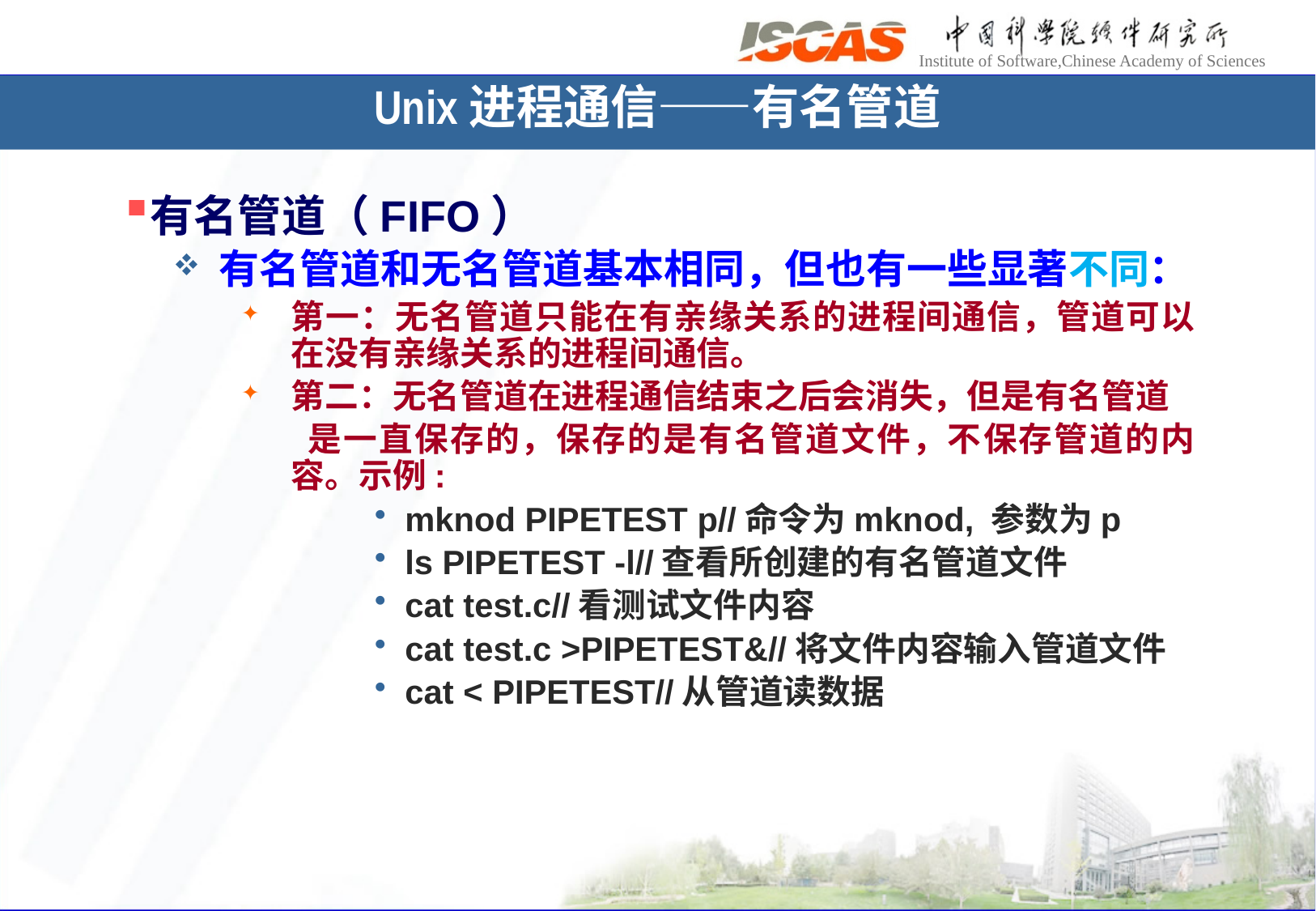

Unix进程通信——有名管道
有名管道（FIFO）
有名管道和无名管道基本相同，但也有一些显著不同：
第一：无名管道只能在有亲缘关系的进程间通信，管道可以在没有亲缘关系的进程间通信。
第二：无名管道在进程通信结束之后会消失，但是有名管道
      是一直保存的，保存的是有名管道文件，不保存管道的内容。示例:
mknod PIPETEST p//命令为mknod, 参数为p
ls PIPETEST -l//查看所创建的有名管道文件
cat test.c//看测试文件内容
cat test.c >PIPETEST&//将文件内容输入管道文件
cat < PIPETEST//从管道读数据